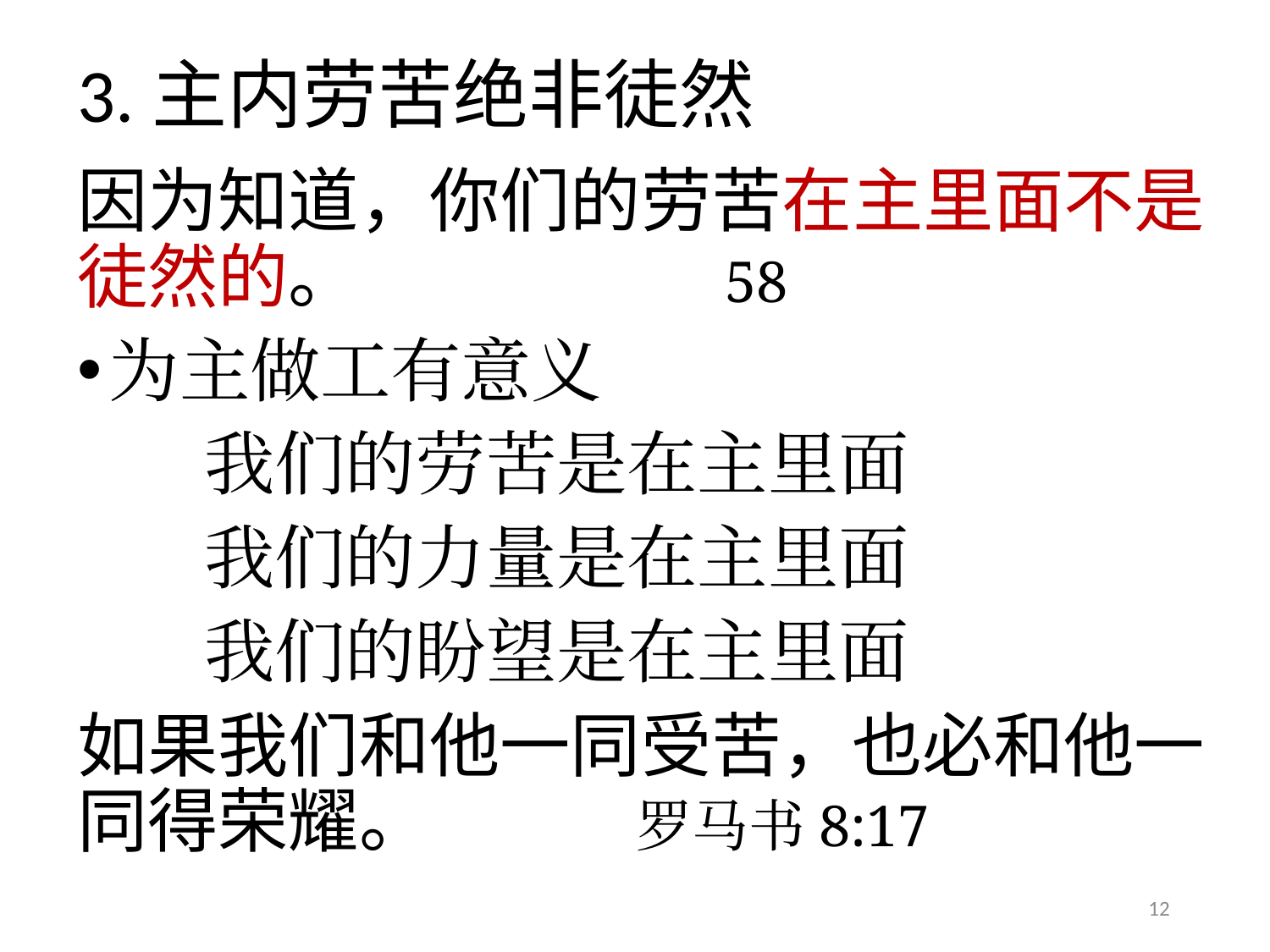

# 3.主内劳苦绝非徒然
因为知道，你们的劳苦在主里面不是徒然的。                      58
为主做工有意义
	我们的劳苦是在主里面
	我们的力量是在主里面
	我们的盼望是在主里面
如果我们和他一同受苦，也必和他一同得荣耀。             罗马书8:17
12